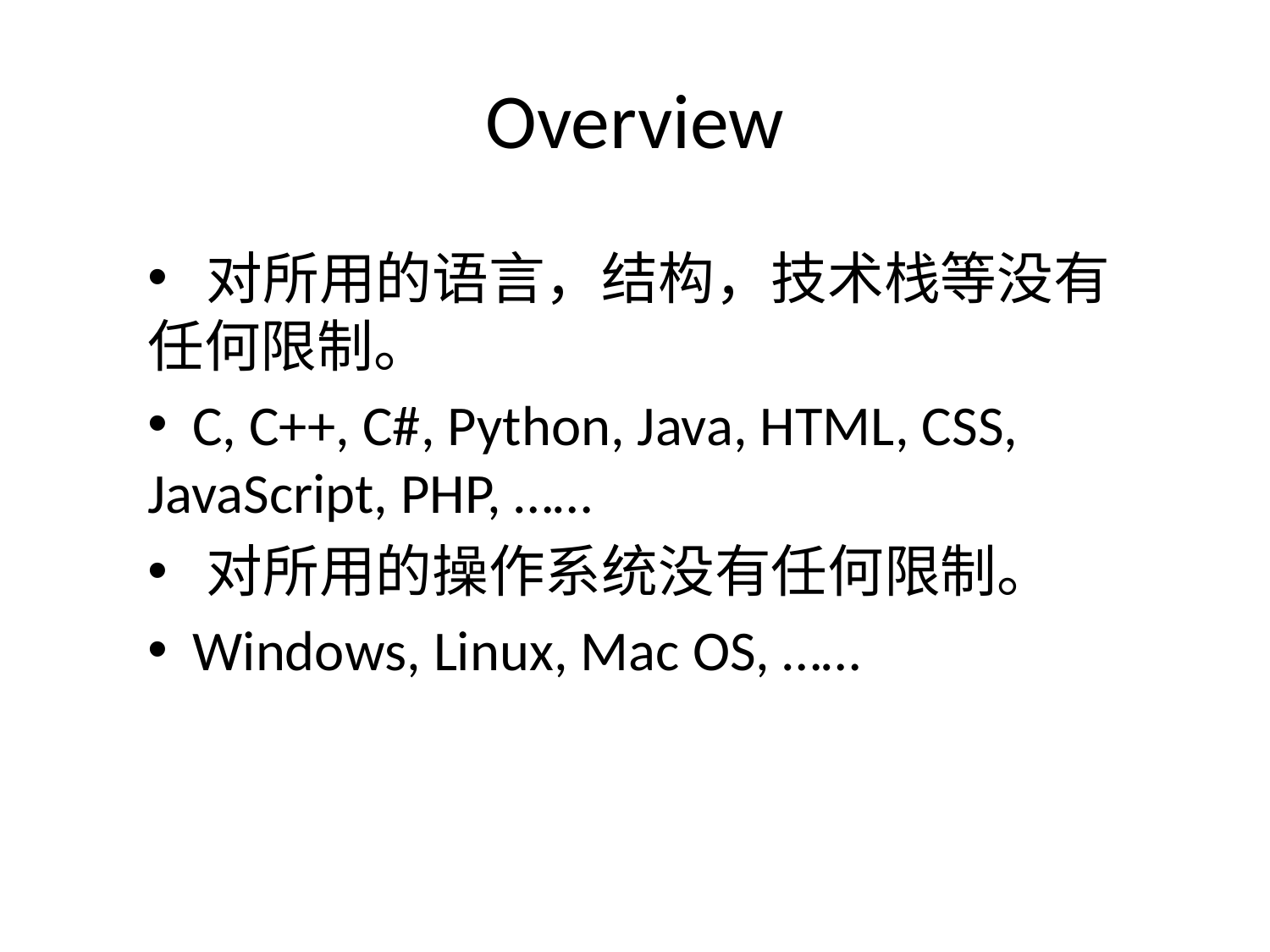

# Overview
  对所用的语言，结构，技术栈等没有任何限制。
  C, C++, C#, Python, Java, HTML, CSS, JavaScript, PHP, ……
  对所用的操作系统没有任何限制。
  Windows, Linux, Mac OS, ……